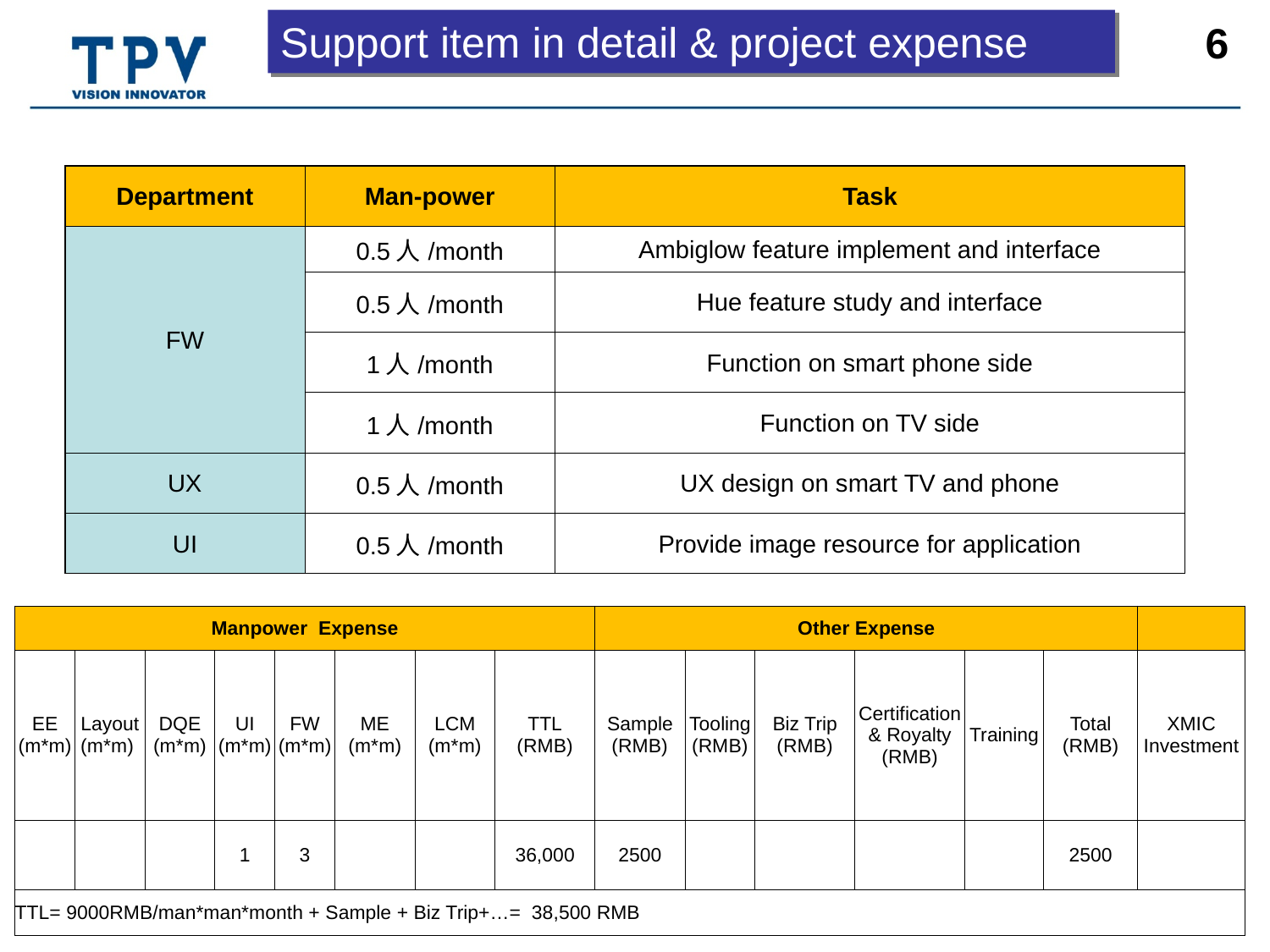

Support item in detail & project expense
| Department | Man-power | Task |
| --- | --- | --- |
| FW | 0.5人/month | Ambiglow feature implement and interface |
|  | 0.5人/month | Hue feature study and interface |
|  | 1人/month | Function on smart phone side |
|  | 1人/month | Function on TV side |
| UX | 0.5人/month | UX design on smart TV and phone |
| UI | 0.5人/month | Provide image resource for application |
| Manpower Expense |  |  |  |  |  |  |  | Other Expense |  |  |  |  |  |  |
| --- | --- | --- | --- | --- | --- | --- | --- | --- | --- | --- | --- | --- | --- | --- |
| EE (m\*m) | Layout (m\*m) | DQE (m\*m) | UI (m\*m) | FW (m\*m) | ME (m\*m) | LCM (m\*m) | TTL (RMB) | Sample (RMB) | Tooling (RMB) | Biz Trip (RMB) | Certification & Royalty (RMB) | Training | Total (RMB) | XMIC Investment |
|  |  |  | 1 | 3 |  |  | 36,000 | 2500 |  |  |  |  | 2500 |  |
| TTL= 9000RMB/man\*man\*month + Sample + Biz Trip+…= 38,500 RMB |  |  |  |  |  |  |  |  |  |  |  |  |  |  |